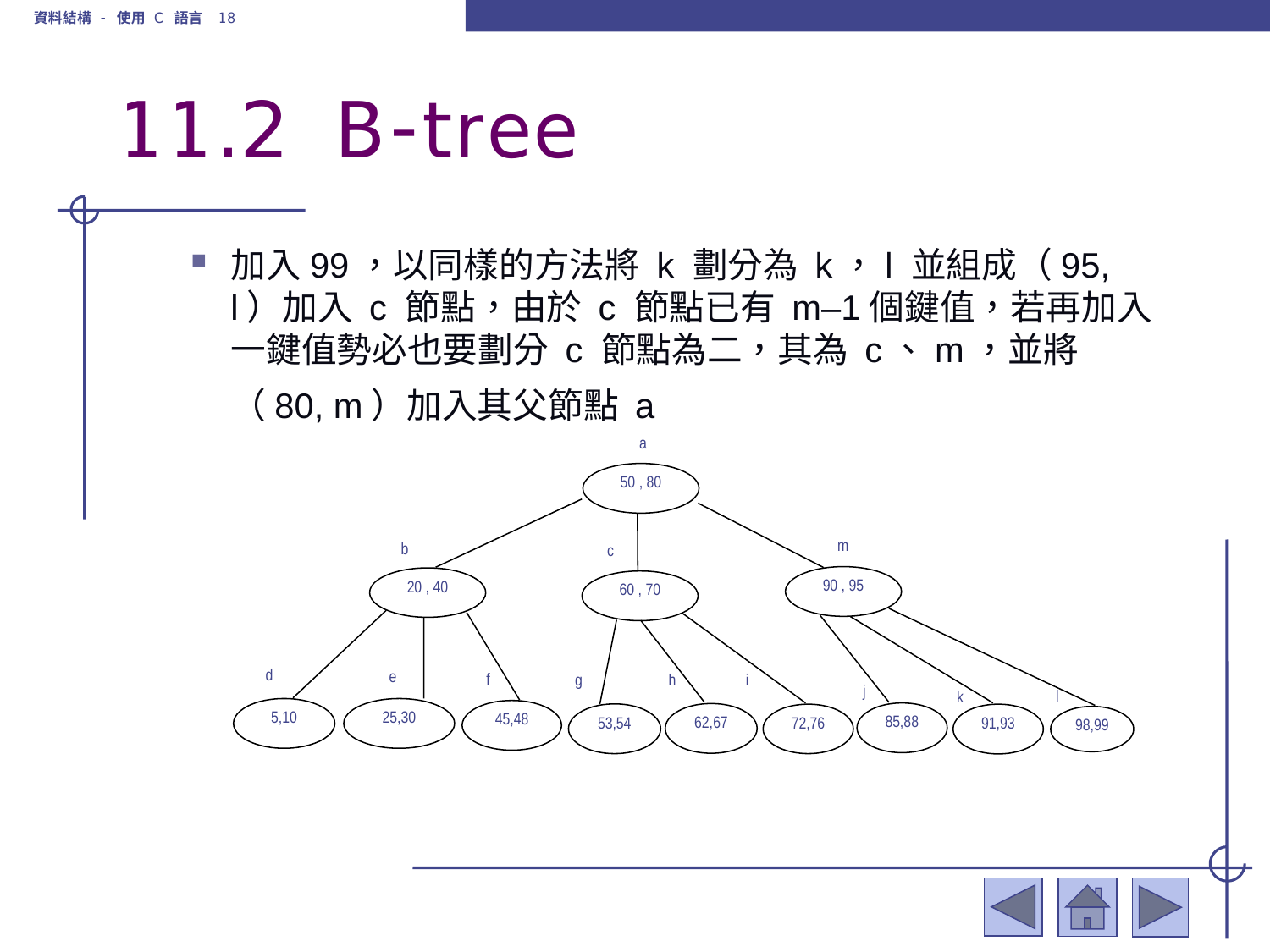

資料結構 - 使用 C 語言   18
# 11.2  B-tree
加入99，以同樣的方法將 k 劃分為 k，l 並組成（95, l）加入 c 節點，由於 c 節點已有 m–1個鍵值，若再加入一鍵值勢必也要劃分 c 節點為二，其為 c、m，並將（80, m）加入其父節點 a
a
50 , 80

m
b
c
90 , 95
20 , 40
60 , 70

d
e
f
g
i
h
j
l
k
5,10
25,30
45,48
85,88
62,67
53,54
72,76
91,93
98,99